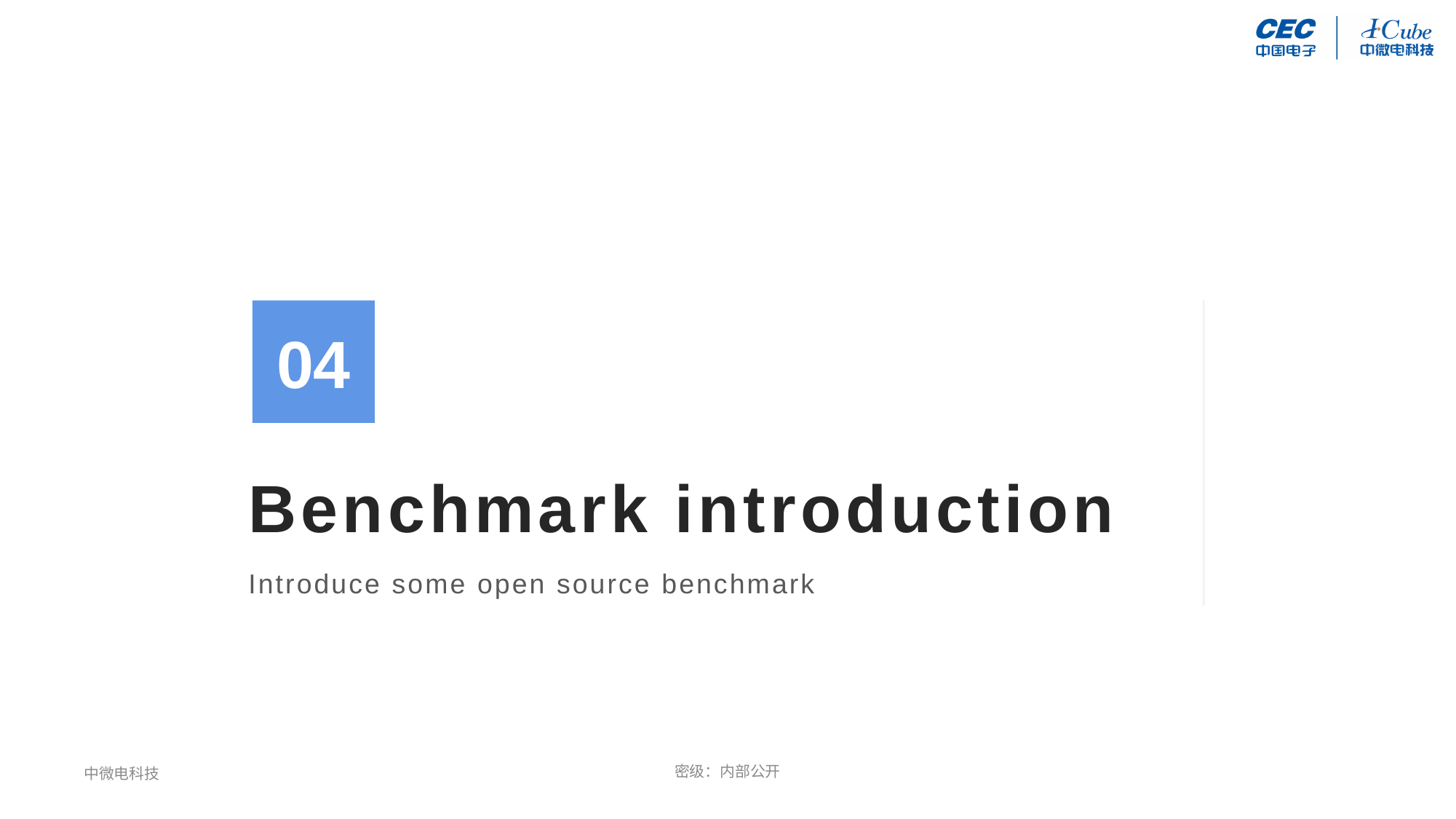

04

# Benchmark introduction
Introduce some open source benchmark
中微电科技
密级：内部公开
29